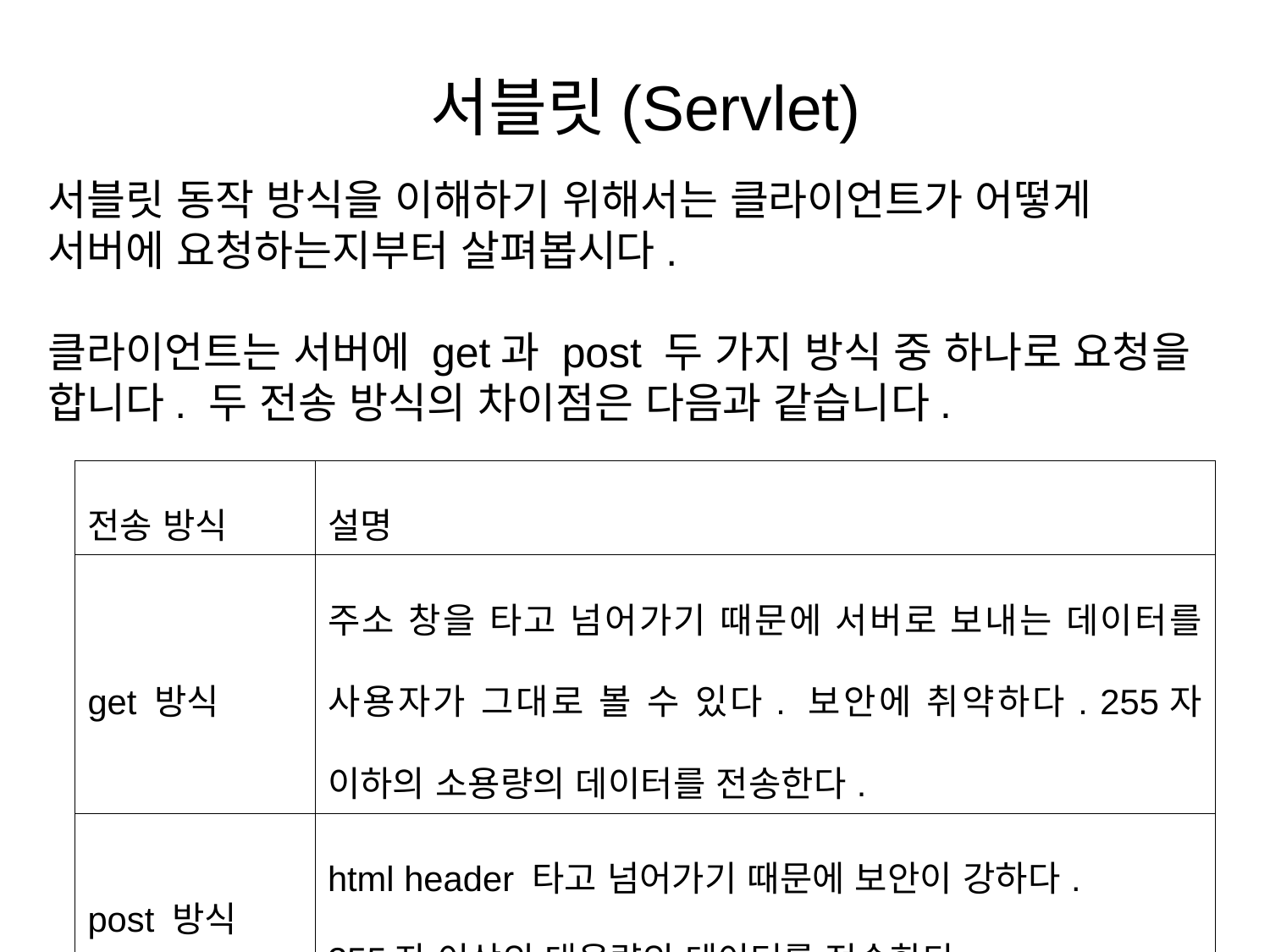

# 서블릿(Servlet)
서블릿 동작 방식을 이해하기 위해서는 클라이언트가 어떻게 서버에 요청하는지부터 살펴봅시다.

클라이언트는 서버에 get과 post 두 가지 방식 중 하나로 요청을 합니다. 두 전송 방식의 차이점은 다음과 같습니다.

| 전송 방식 | 설명 |
| --- | --- |
| get 방식 | 주소 창을 타고 넘어가기 때문에 서버로 보내는 데이터를 사용자가 그대로 볼 수 있다. 보안에 취약하다. 255자 이하의 소용량의 데이터를 전송한다. |
| post 방식 | html header 타고 넘어가기 때문에 보안이 강하다. 255자 이상의 대용량의 데이터를 전송한다. |